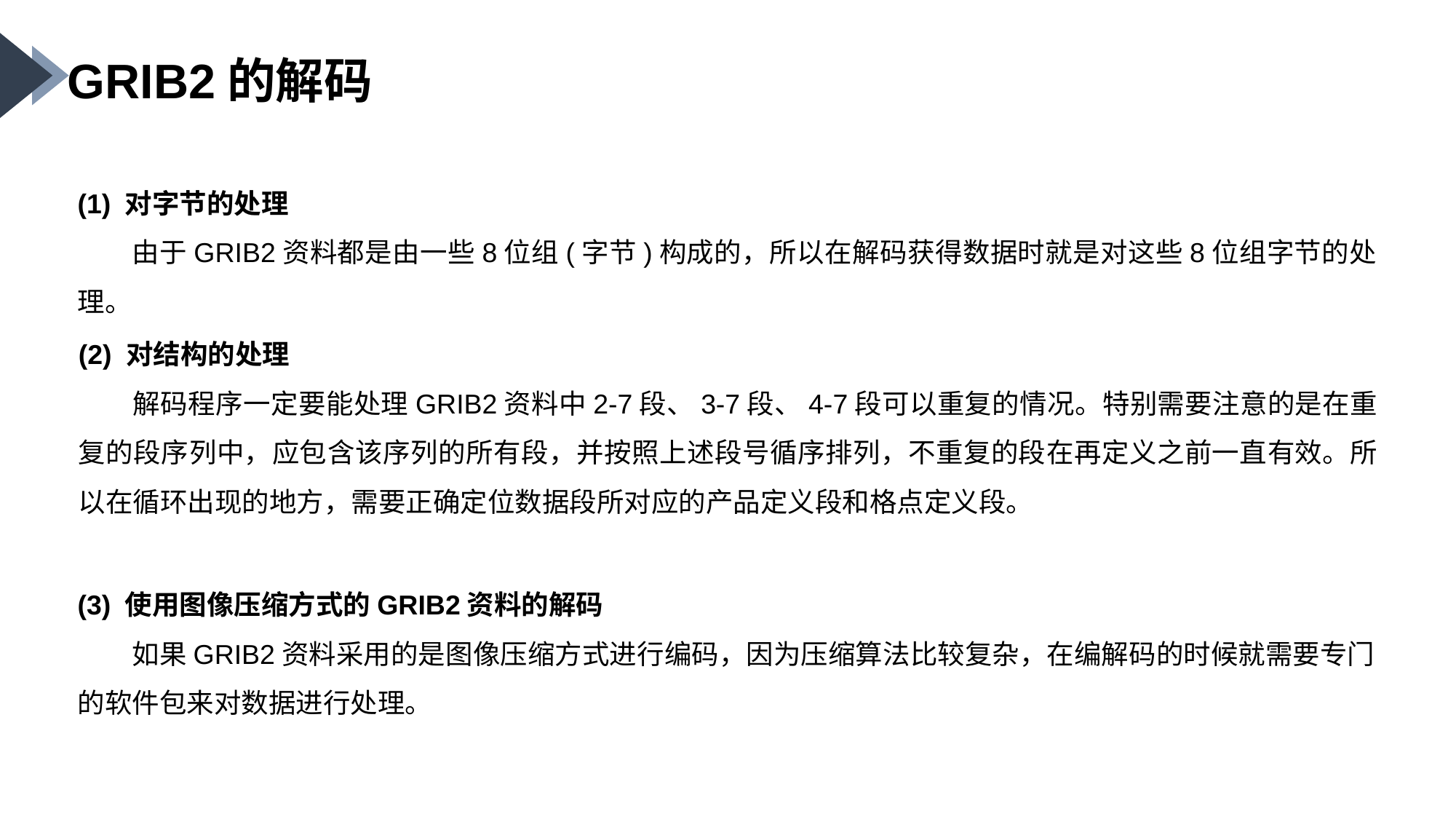

GRIB2的解码

(1) 对字节的处理
由于GRIB2资料都是由一些8位组(字节)构成的，所以在解码获得数据时就是对这些8位组字节的处理。
01
(2) 对结构的处理
解码程序一定要能处理GRIB2资料中2-7段、3-7段、4-7段可以重复的情况。特别需要注意的是在重复的段序列中，应包含该序列的所有段，并按照上述段号循序排列，不重复的段在再定义之前一直有效。所以在循环出现的地方，需要正确定位数据段所对应的产品定义段和格点定义段。
(3) 使用图像压缩方式的GRIB2资料的解码
如果GRIB2资料采用的是图像压缩方式进行编码，因为压缩算法比较复杂，在编解码的时候就需要专门的软件包来对数据进行处理。